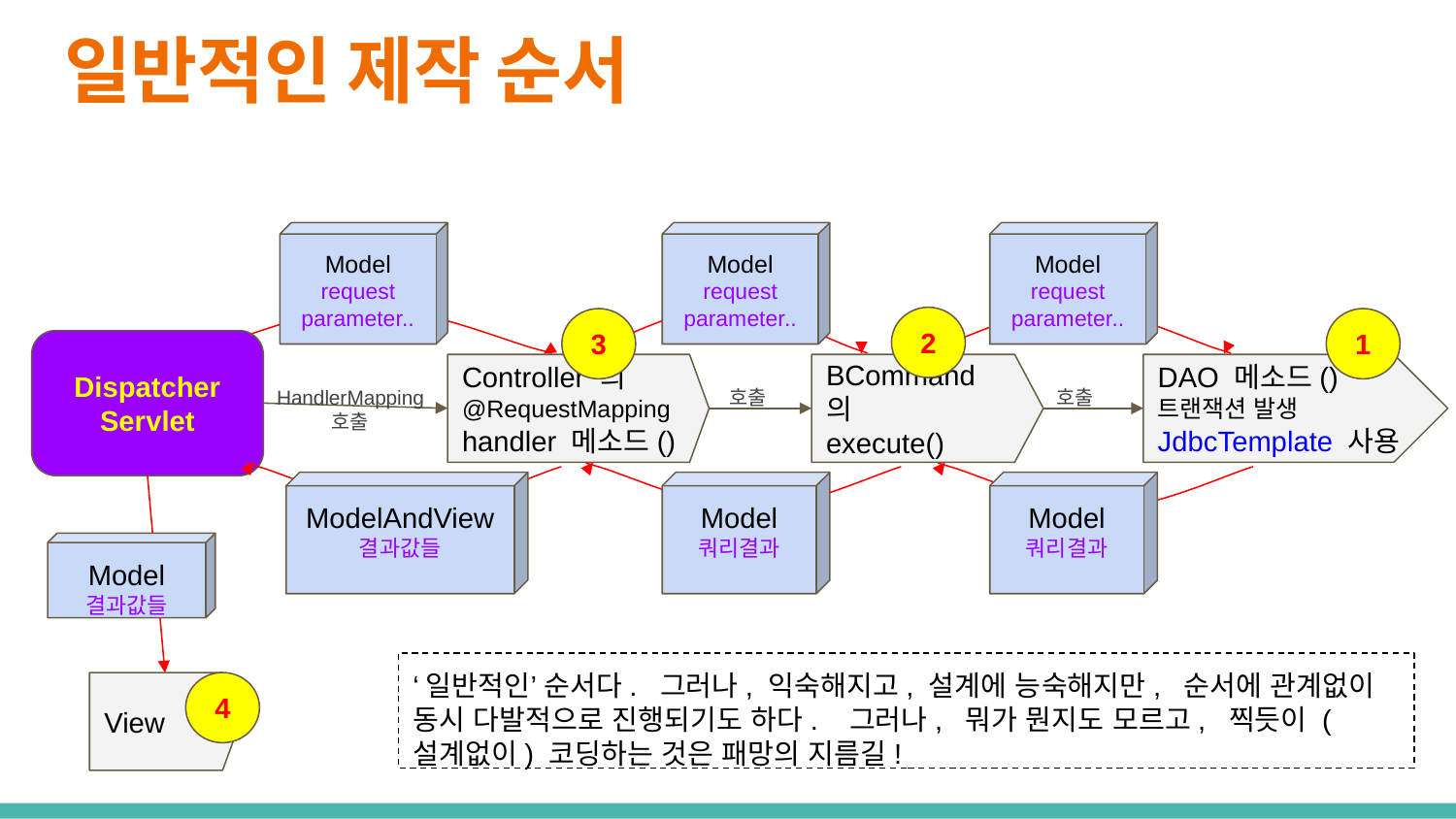

# 일반적인 제작 순서
Model
request
parameter..
Model
request
parameter..
Model
request
parameter..

2

3
1
Dispatcher
Servlet
Controller 의
@RequestMapping
handler 메소드()
BCommand 의
execute()
DAO 메소드() 트랜잭션 발생
JdbcTemplate 사용
HandlerMapping
호출
호출
호출

ModelAndView
결과값들
Model
쿼리결과
Model
쿼리결과
Model
결과값들
‘일반적인’ 순서다.  그러나, 익숙해지고, 설계에 능숙해지만,  순서에 관계없이 동시 다발적으로 진행되기도 하다.   그러나,  뭐가 뭔지도 모르고,  찍듯이 (설계없이) 코딩하는 것은 패망의 지름길!
4
View